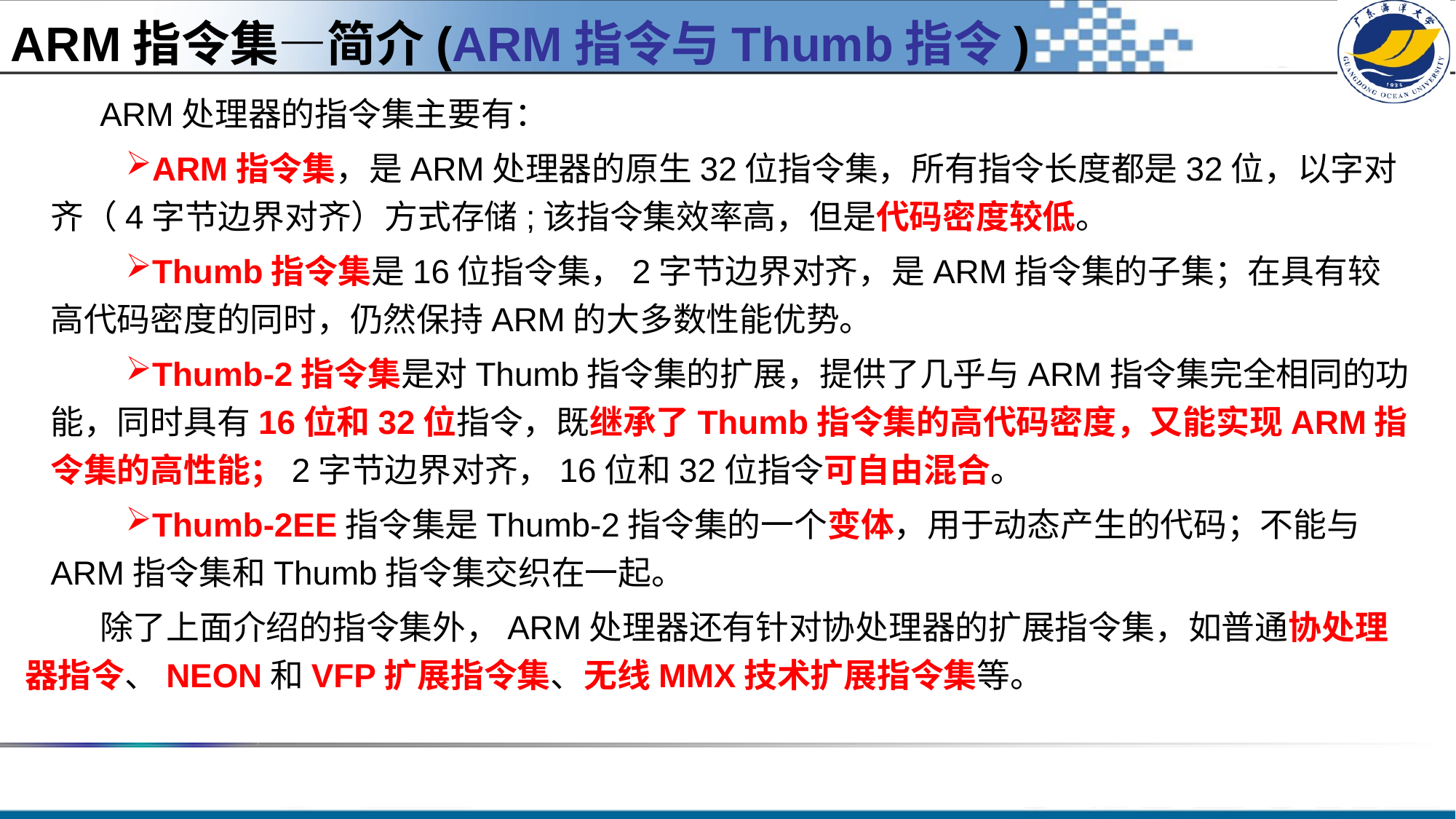

ARM指令集—简介(ARM指令与Thumb指令)
ARM处理器的指令集主要有：
ARM指令集，是ARM处理器的原生32位指令集，所有指令长度都是32位，以字对齐（4字节边界对齐）方式存储;该指令集效率高，但是代码密度较低。
Thumb指令集是16位指令集，2字节边界对齐，是ARM指令集的子集；在具有较高代码密度的同时，仍然保持ARM的大多数性能优势。
Thumb-2指令集是对Thumb指令集的扩展，提供了几乎与ARM指令集完全相同的功能，同时具有16位和32位指令，既继承了Thumb指令集的高代码密度，又能实现ARM指令集的高性能；2字节边界对齐，16位和32位指令可自由混合。
Thumb-2EE指令集是Thumb-2指令集的一个变体，用于动态产生的代码；不能与ARM指令集和Thumb指令集交织在一起。
除了上面介绍的指令集外，ARM处理器还有针对协处理器的扩展指令集，如普通协处理器指令、NEON和VFP扩展指令集、无线MMX技术扩展指令集等。
5